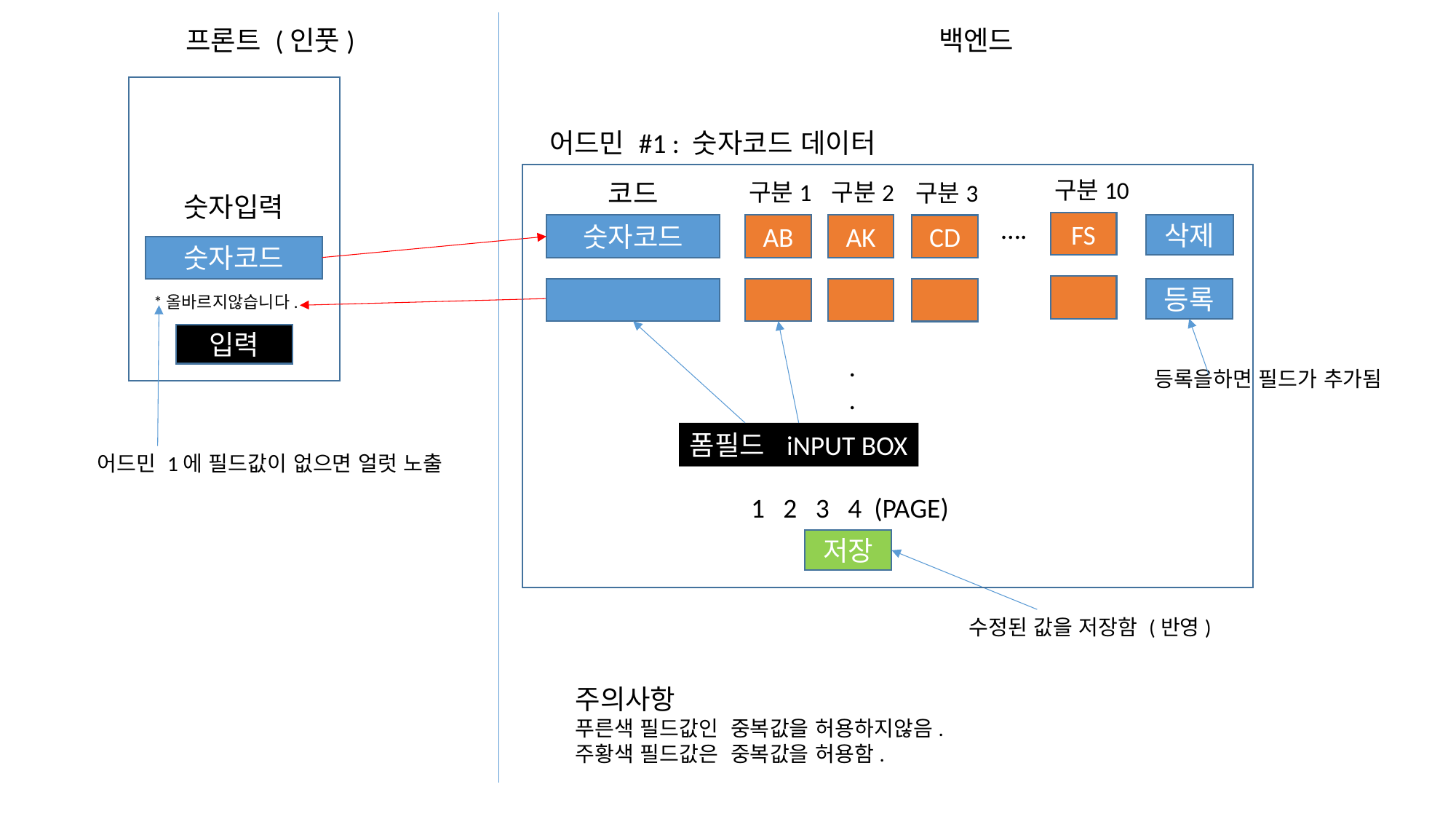

프론트 (인풋)
백엔드

어드민 #1 : 숫자코드 데이터

구분10
코드
구분1
구분2
구분3
숫자입력
….
FS
숫자코드
AB
AK
삭제
CD
숫자코드

등록

*올바르지않습니다.
입력
.
.
.

등록을하면 필드가 추가됨
폼필드  iNPUT BOX
어드민 1에 필드값이 없으면 얼럿 노출
1   2   3   4  (PAGE)
저장
수정된 값을 저장함 (반영)
주의사항
푸른색 필드값인  중복값을 허용하지않음.
주황색 필드값은  중복값을 허용함.